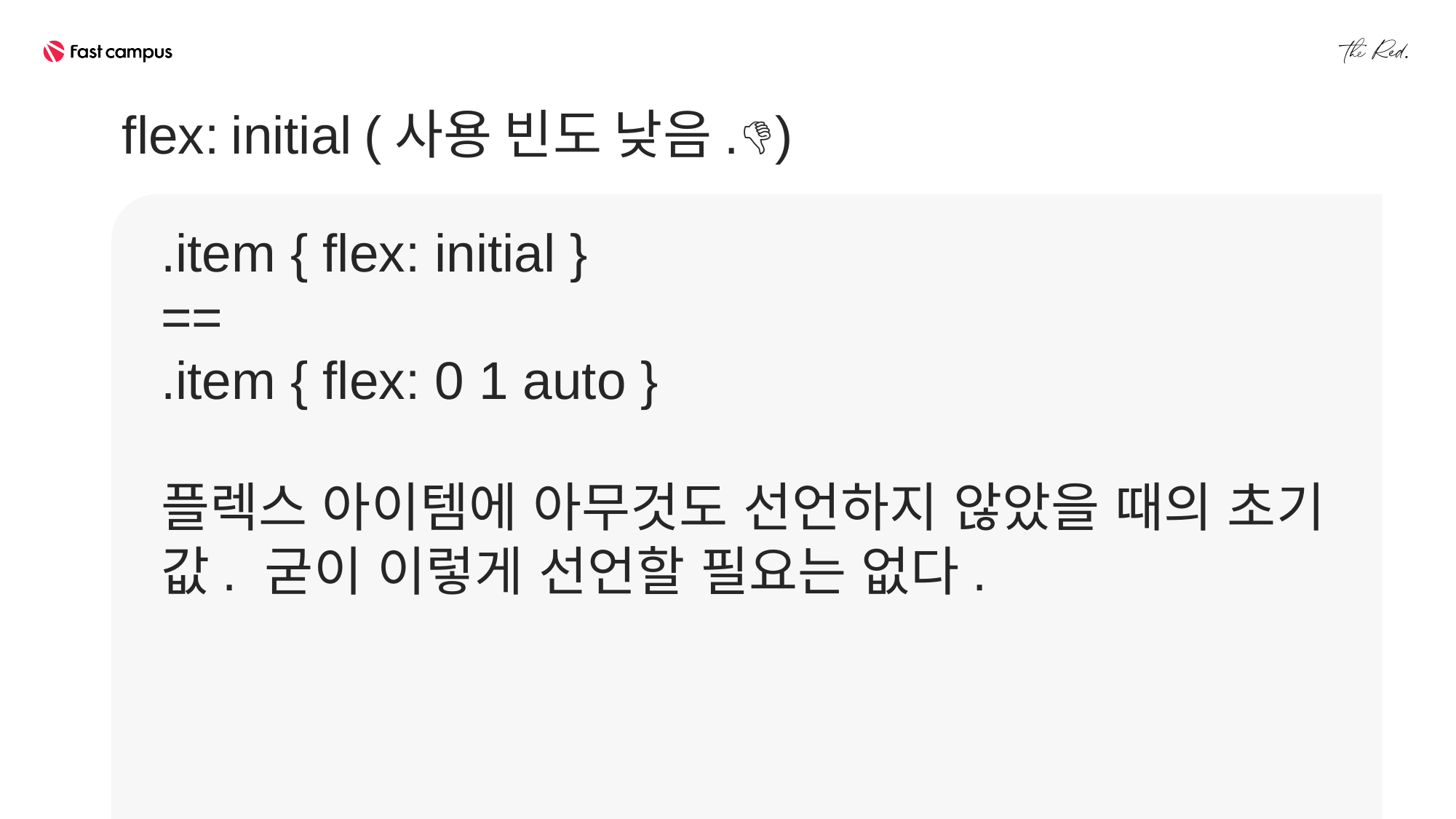

flex: initial (사용 빈도 낮음.👎)
.item { flex: initial }
==
.item { flex: 0 1 auto }

플렉스 아이템에 아무것도 선언하지 않았을 때의 초기 값. 굳이 이렇게 선언할 필요는 없다.